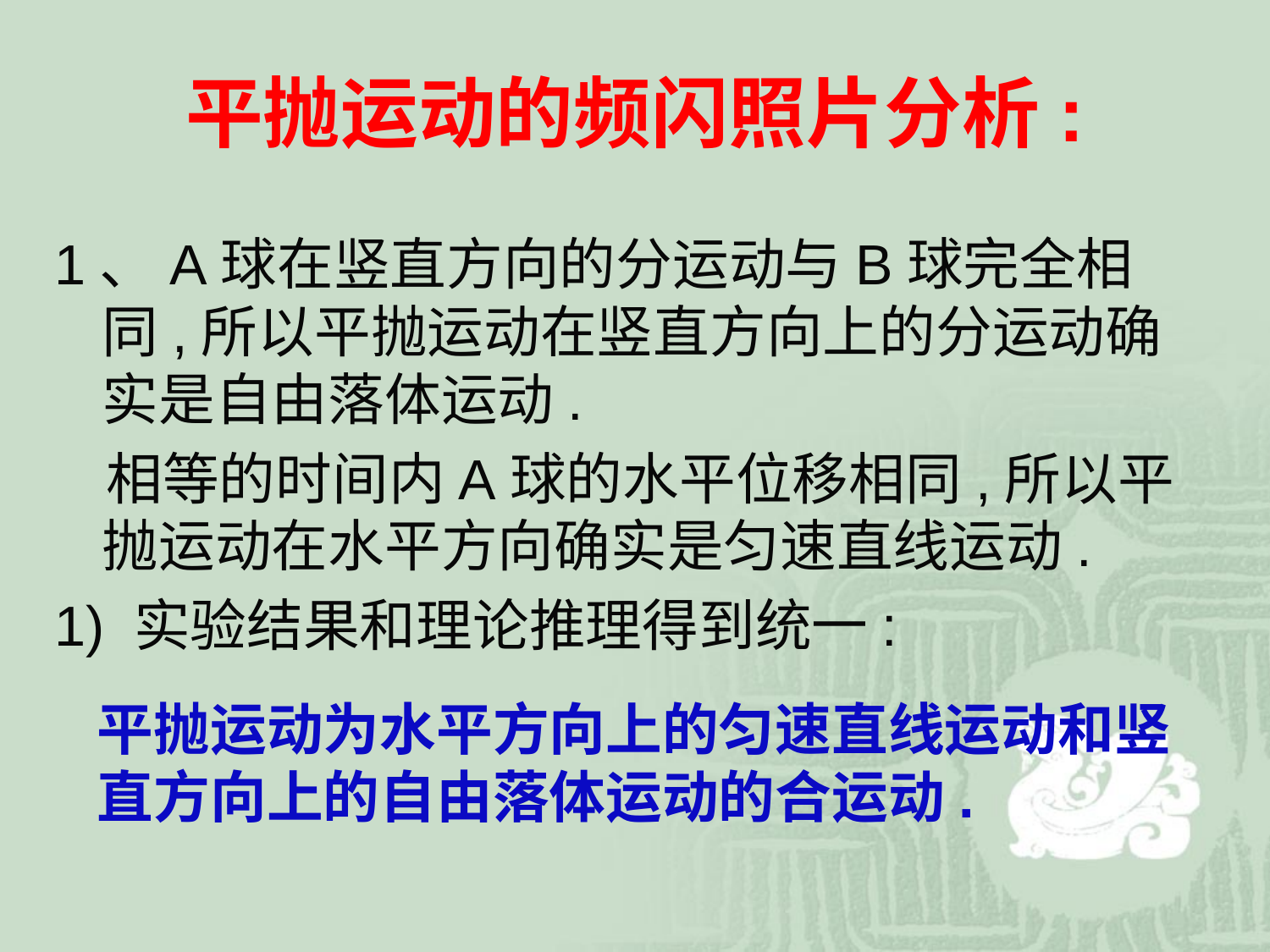

# 平抛运动的频闪照片分析:
1、A球在竖直方向的分运动与B球完全相同,所以平抛运动在竖直方向上的分运动确实是自由落体运动.
   相等的时间内A球的水平位移相同,所以平抛运动在水平方向确实是匀速直线运动.
1) 实验结果和理论推理得到统一:

平抛运动为水平方向上的匀速直线运动和竖直方向上的自由落体运动的合运动.